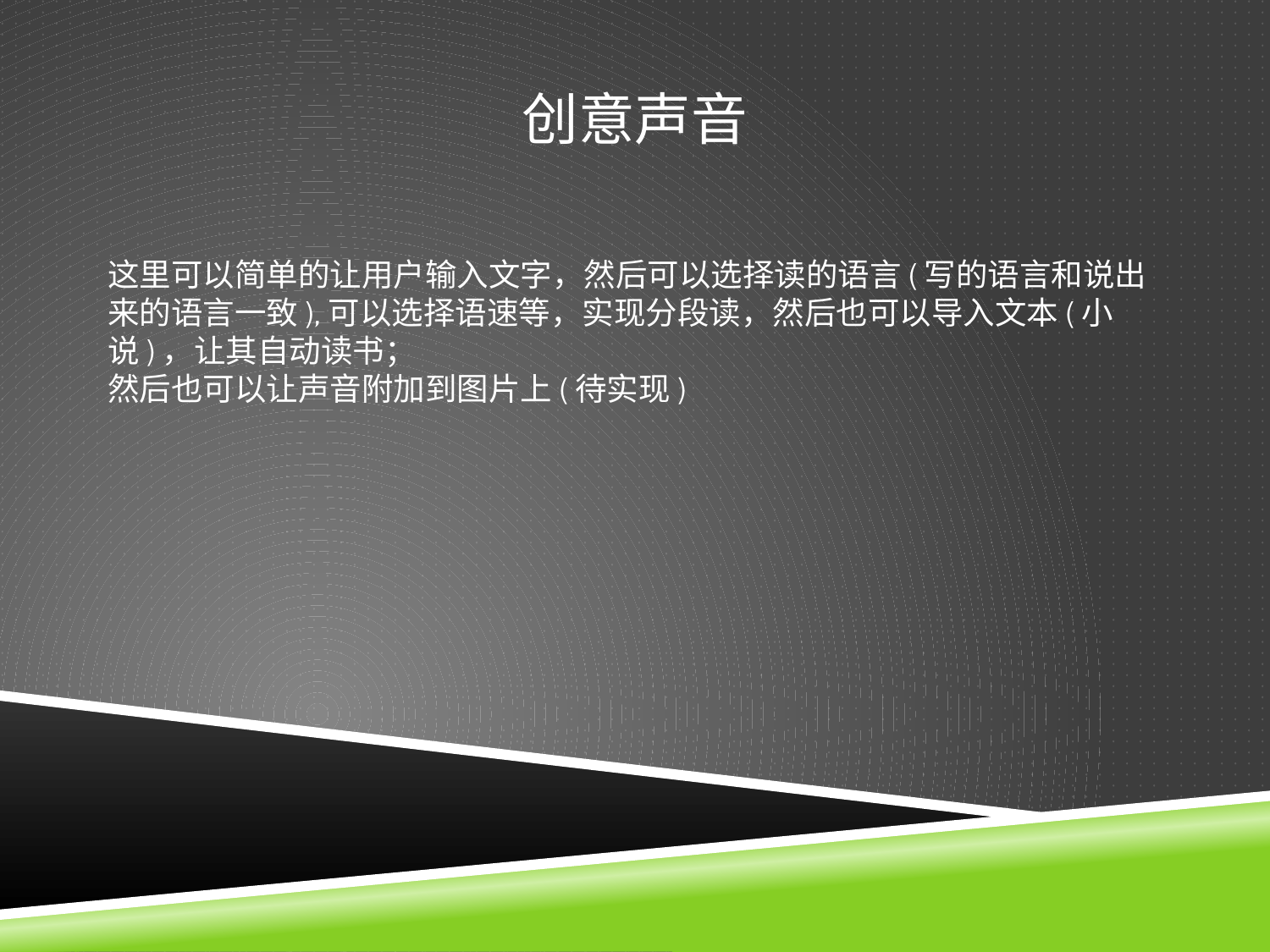

# 创意声音
这里可以简单的让用户输入文字，然后可以选择读的语言(写的语言和说出来的语言一致),可以选择语速等，实现分段读，然后也可以导入文本(小说)，让其自动读书；
然后也可以让声音附加到图片上(待实现)